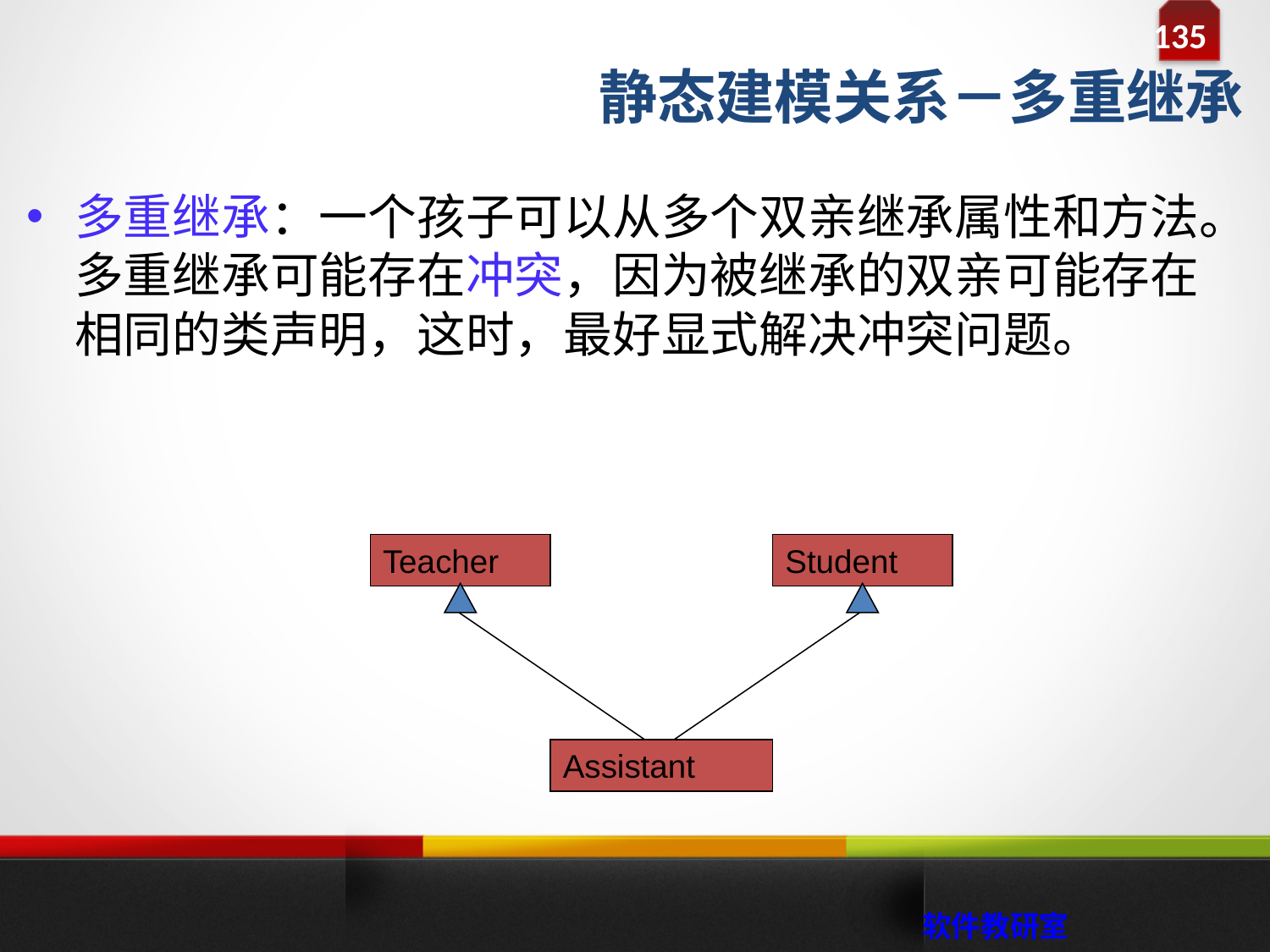

静态建模关系－多重继承
多重继承：一个孩子可以从多个双亲继承属性和方法。多重继承可能存在冲突，因为被继承的双亲可能存在相同的类声明，这时，最好显式解决冲突问题。
Teacher
Student

Assistant
                                     软件教研室